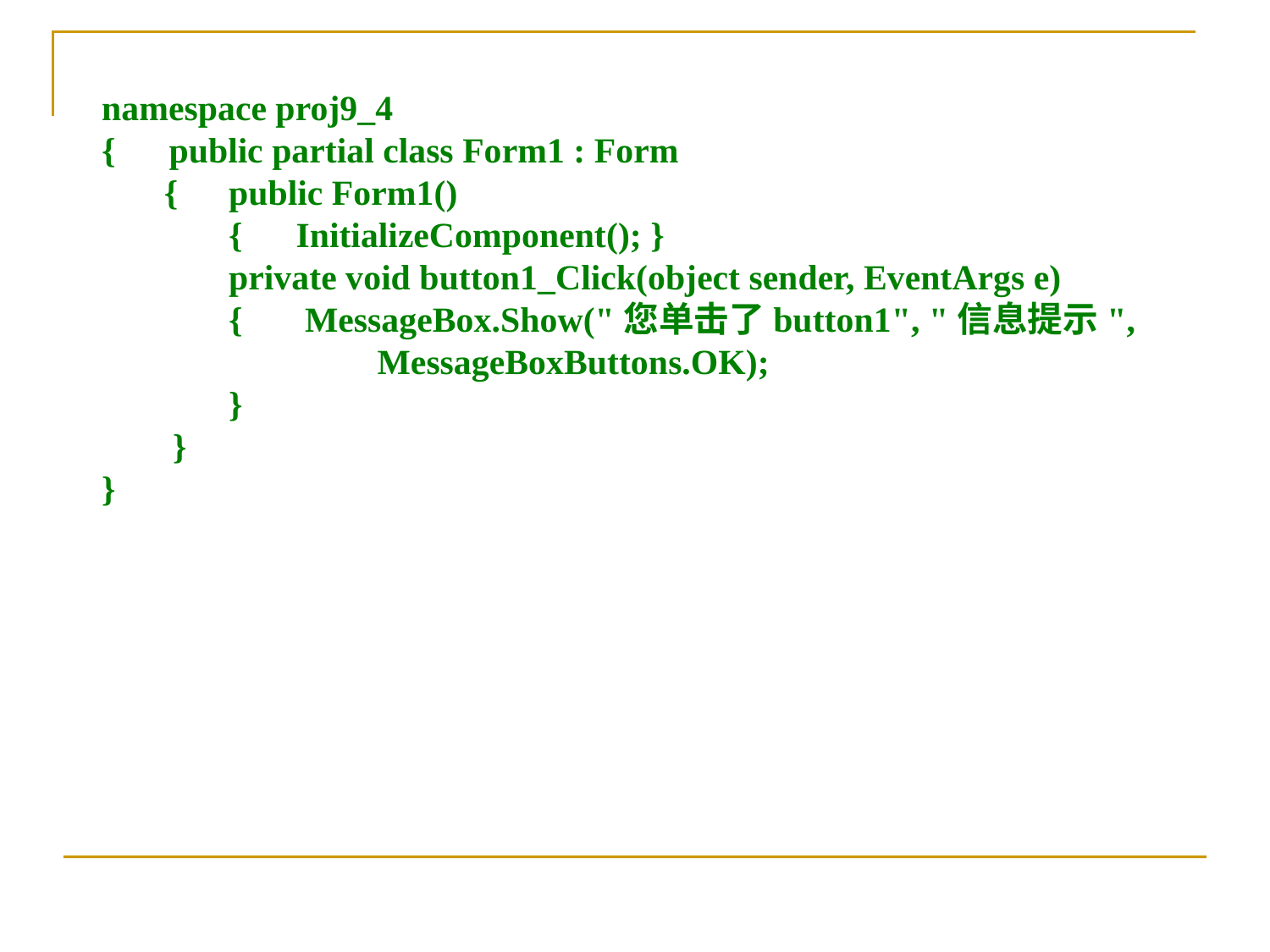

namespace proj9_4
{      public partial class Form1 : Form
       {	public Form1()
        	{      InitializeComponent(); }
        	private void button1_Click(object sender, EventArgs e)
        	{       MessageBox.Show("您单击了button1", "信息提示",
                               MessageBoxButtons.OK);
        	}
        }
}